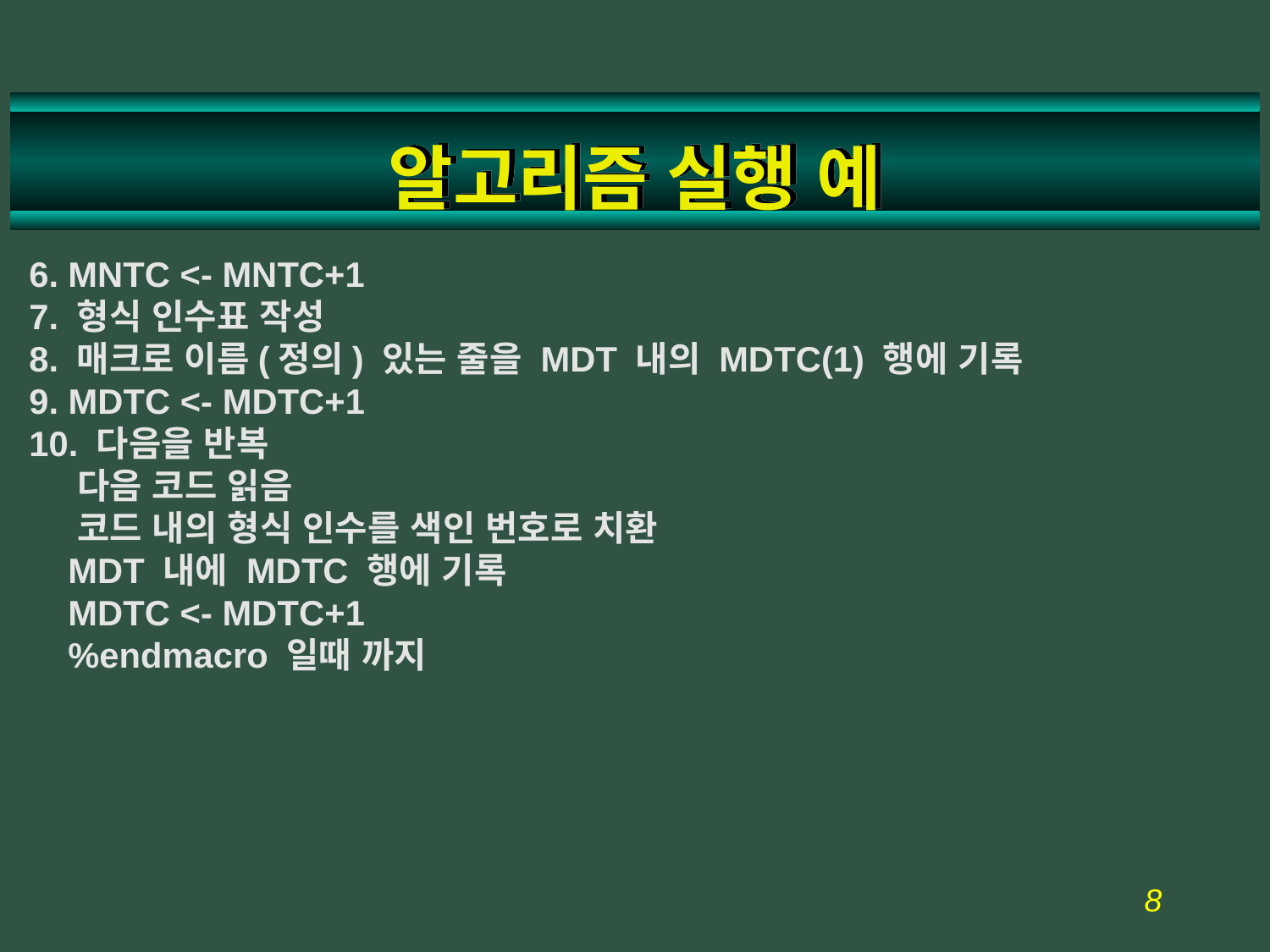

# 알고리즘 실행 예
6. MNTC <- MNTC+1
7. 형식 인수표 작성
8. 매크로 이름(정의) 있는 줄을 MDT 내의 MDTC(1) 행에 기록
9. MDTC <- MDTC+1
10. 다음을 반복
    다음 코드 읽음
    코드 내의 형식 인수를 색인 번호로 치환
    MDT 내에 MDTC 행에 기록
    MDTC <- MDTC+1
    %endmacro 일때 까지
8